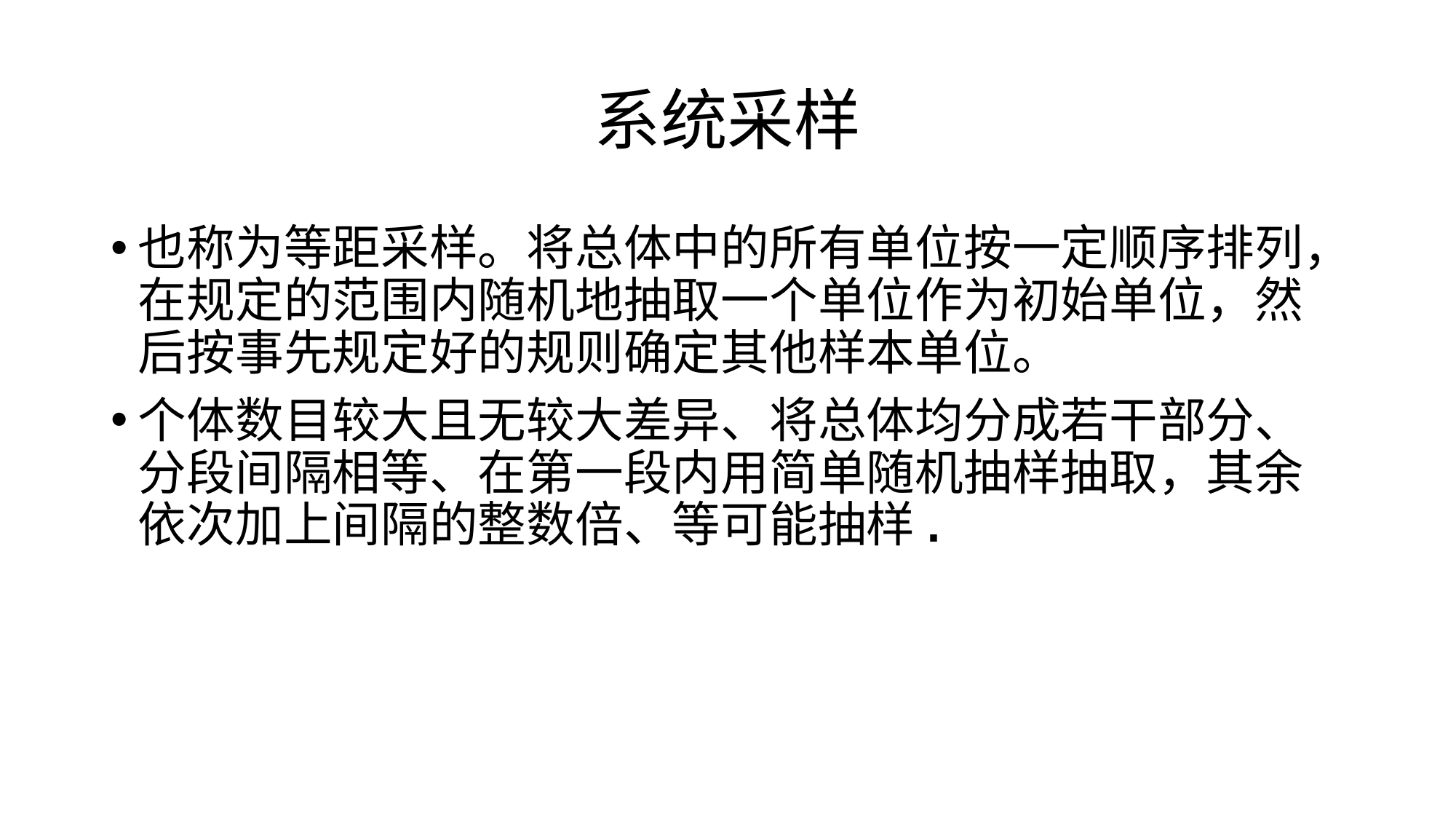

# 系统采样
也称为等距采样。将总体中的所有单位按一定顺序排列，在规定的范围内随机地抽取一个单位作为初始单位，然后按事先规定好的规则确定其他样本单位。
个体数目较大且无较大差异、将总体均分成若干部分、分段间隔相等、在第一段内用简单随机抽样抽取，其余依次加上间隔的整数倍、等可能抽样.